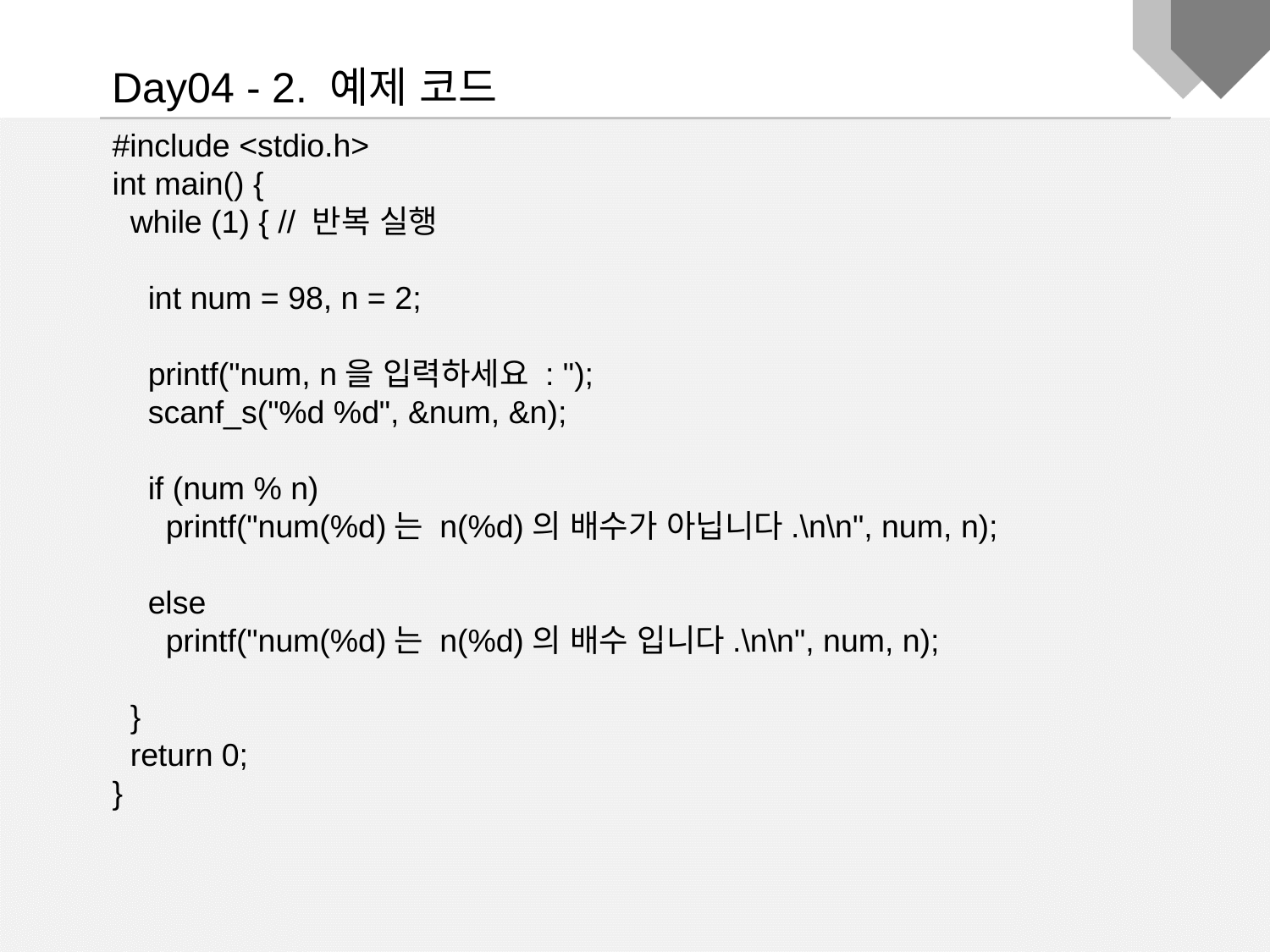

Day04 - 2. 예제 코드
#include <stdio.h>
int main() {
  while (1) { // 반복 실행

    int num = 98, n = 2;

    printf("num, n을 입력하세요 : ");
    scanf_s("%d %d", &num, &n);

    if (num % n)
      printf("num(%d)는 n(%d)의 배수가 아닙니다.\n\n", num, n);

    else
      printf("num(%d)는 n(%d)의 배수 입니다.\n\n", num, n);

  }
  return 0;
}